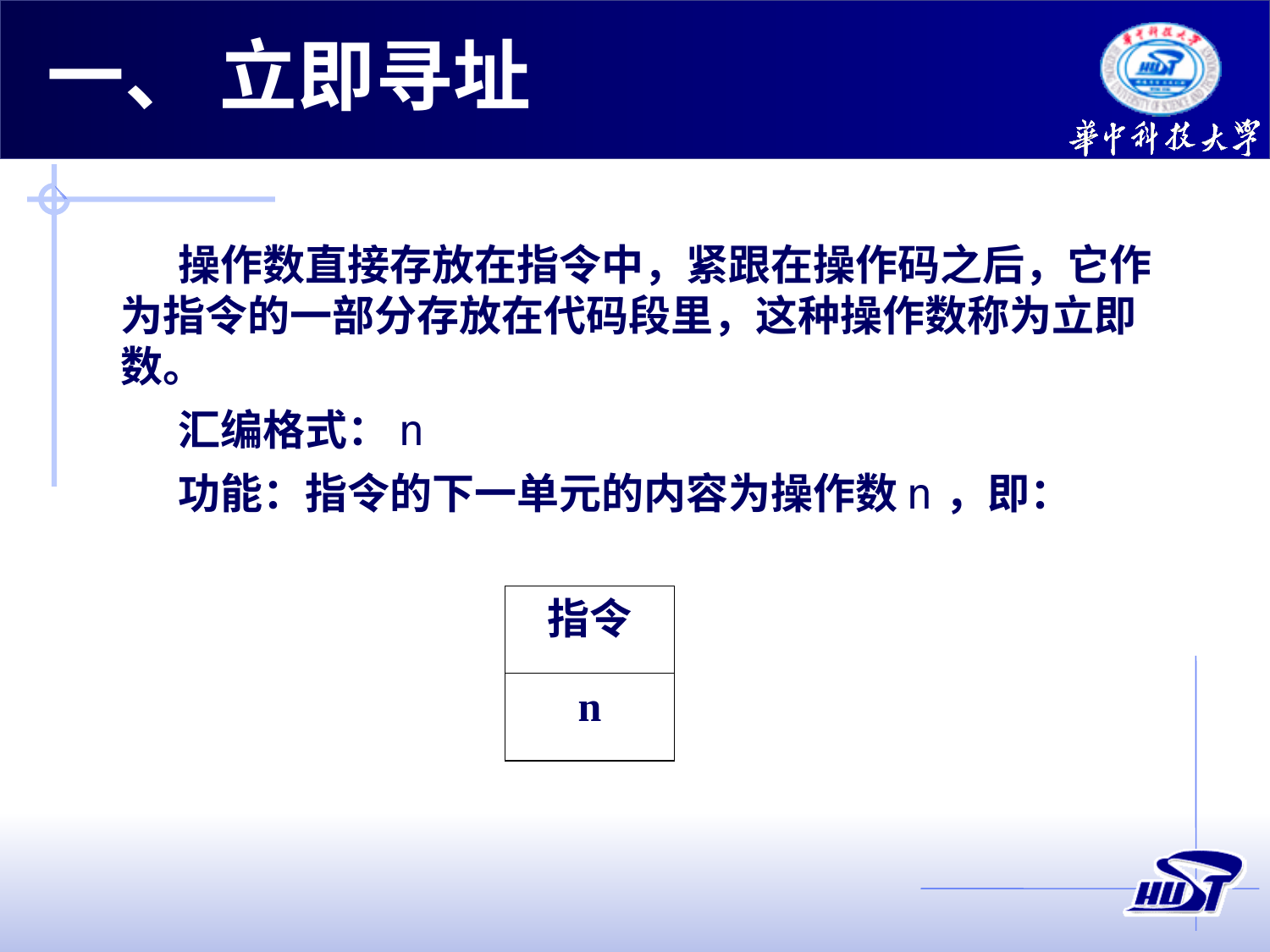

一、 立即寻址

操作数直接存放在指令中，紧跟在操作码之后，它作为指令的一部分存放在代码段里，这种操作数称为立即数。
汇编格式：n
功能：指令的下一单元的内容为操作数n，即：
指令

n